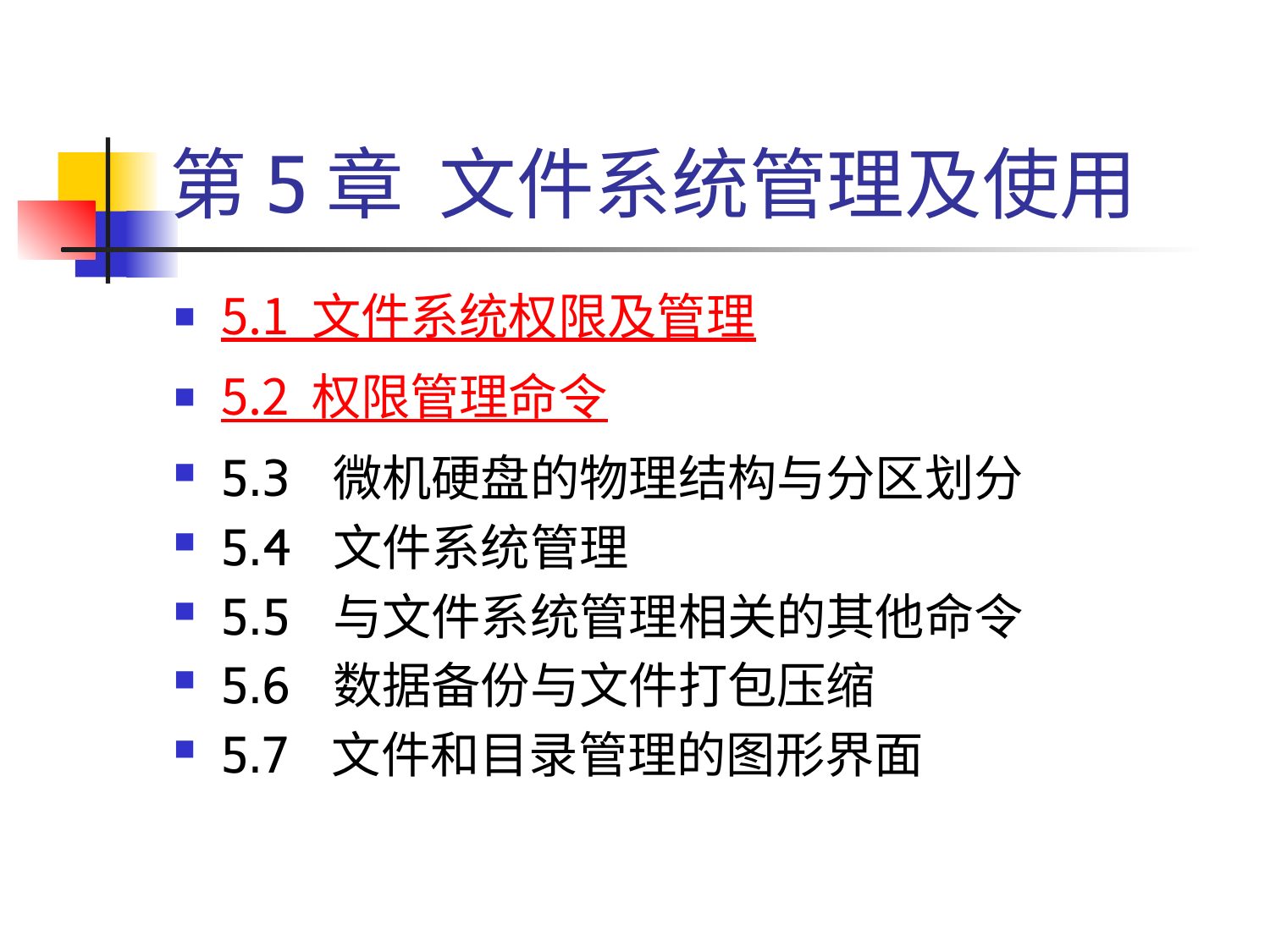

# 第5章  文件系统管理及使用
5.1  文件系统权限及管理
5.2  权限管理命令
5.3  微机硬盘的物理结构与分区划分
5.4  文件系统管理
5.5  与文件系统管理相关的其他命令
5.6  数据备份与文件打包压缩
5.7  文件和目录管理的图形界面